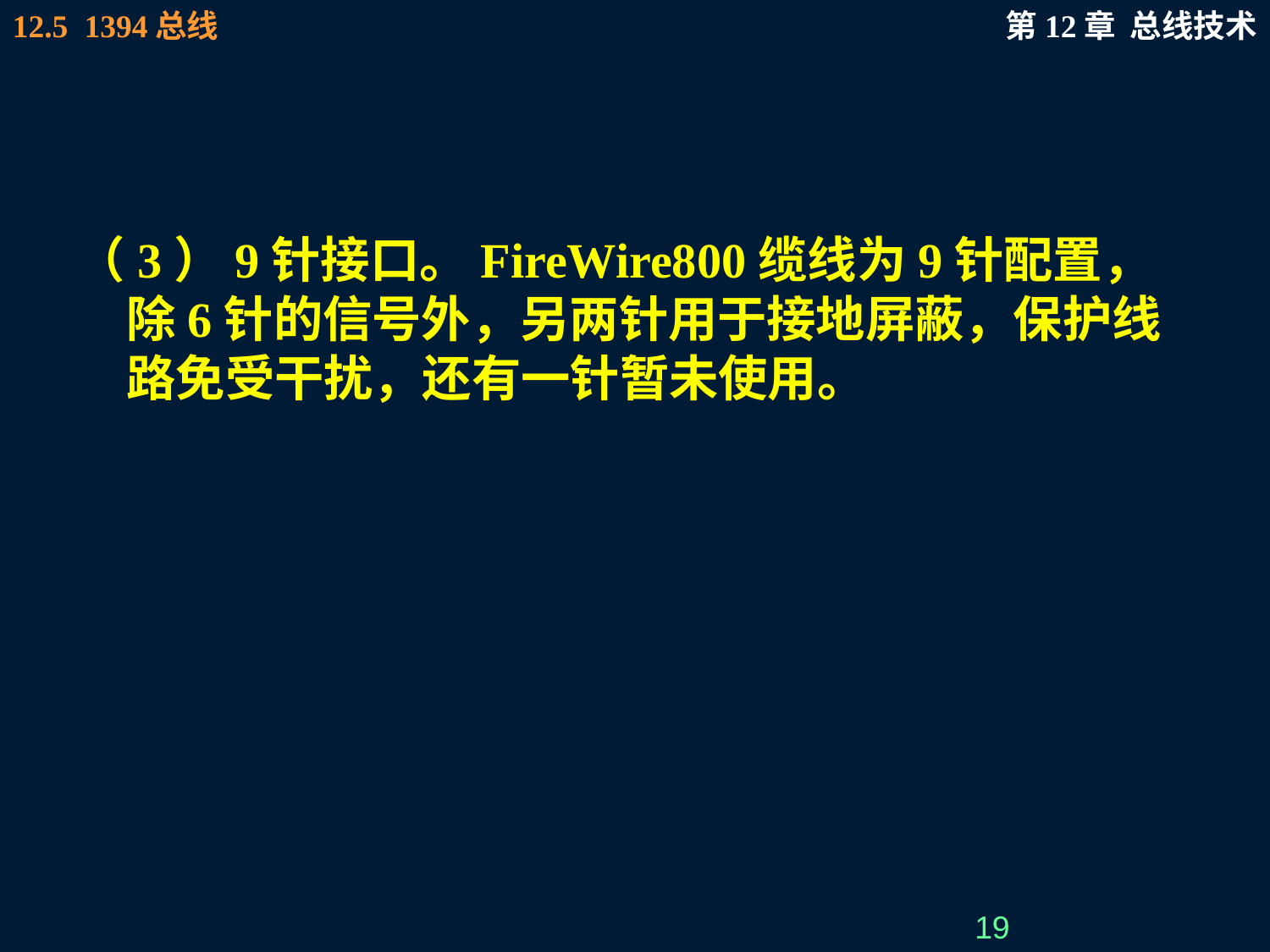

#
（3）9针接口。FireWire800缆线为9针配置，除6针的信号外，另两针用于接地屏蔽，保护线路免受干扰，还有一针暂未使用。